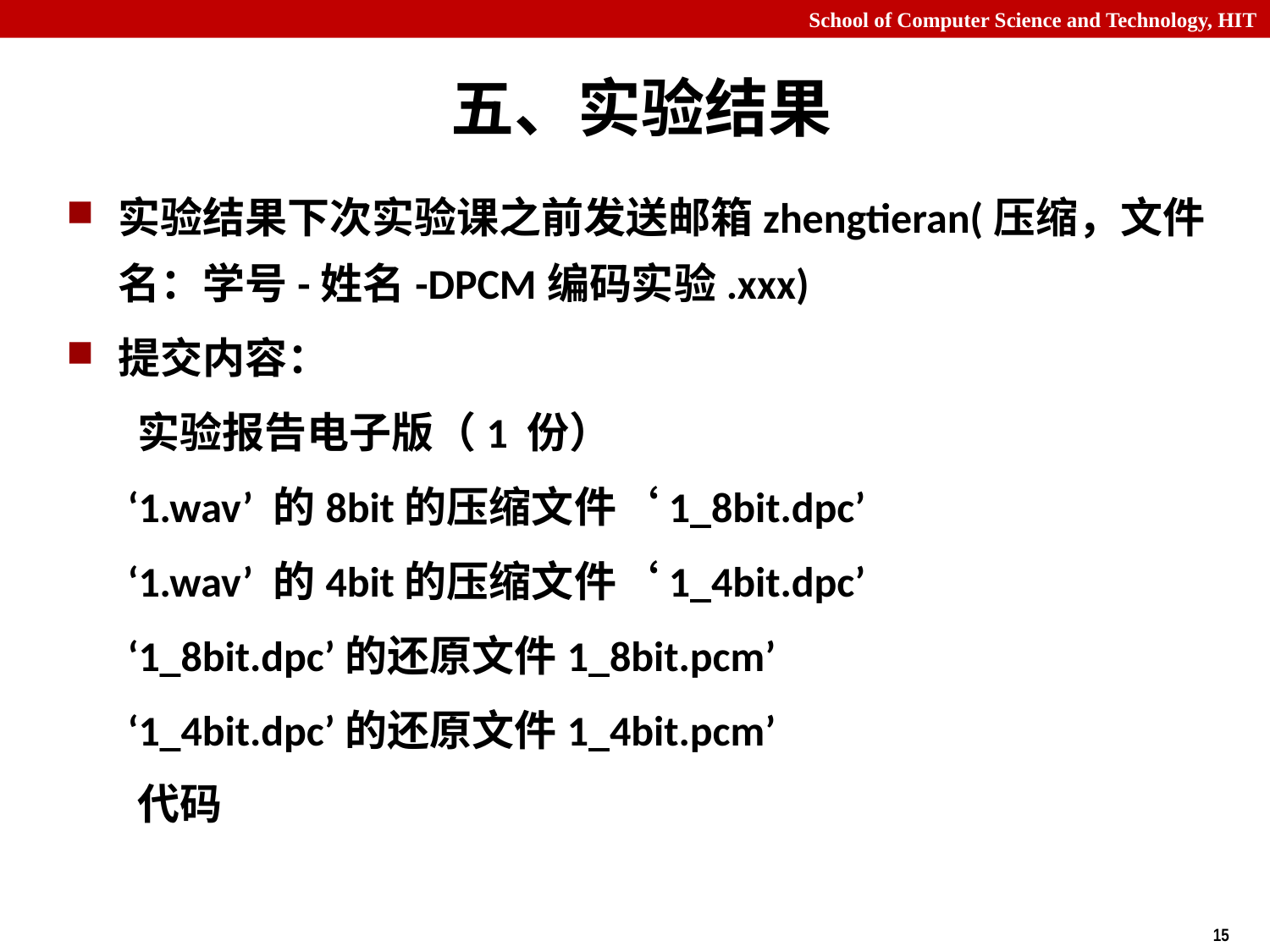

# 五、实验结果
实验结果下次实验课之前发送邮箱zhengtieran(压缩，文件名：学号-姓名-DPCM编码实验.xxx)
提交内容：
      实验报告电子版（1 份）
      ‘1.wav’ 的8bit的压缩文件‘1_8bit.dpc’
      ‘1.wav’ 的4bit的压缩文件‘1_4bit.dpc’
      ‘1_8bit.dpc’的还原文件1_8bit.pcm’
      ‘1_4bit.dpc’的还原文件1_4bit.pcm’
      代码